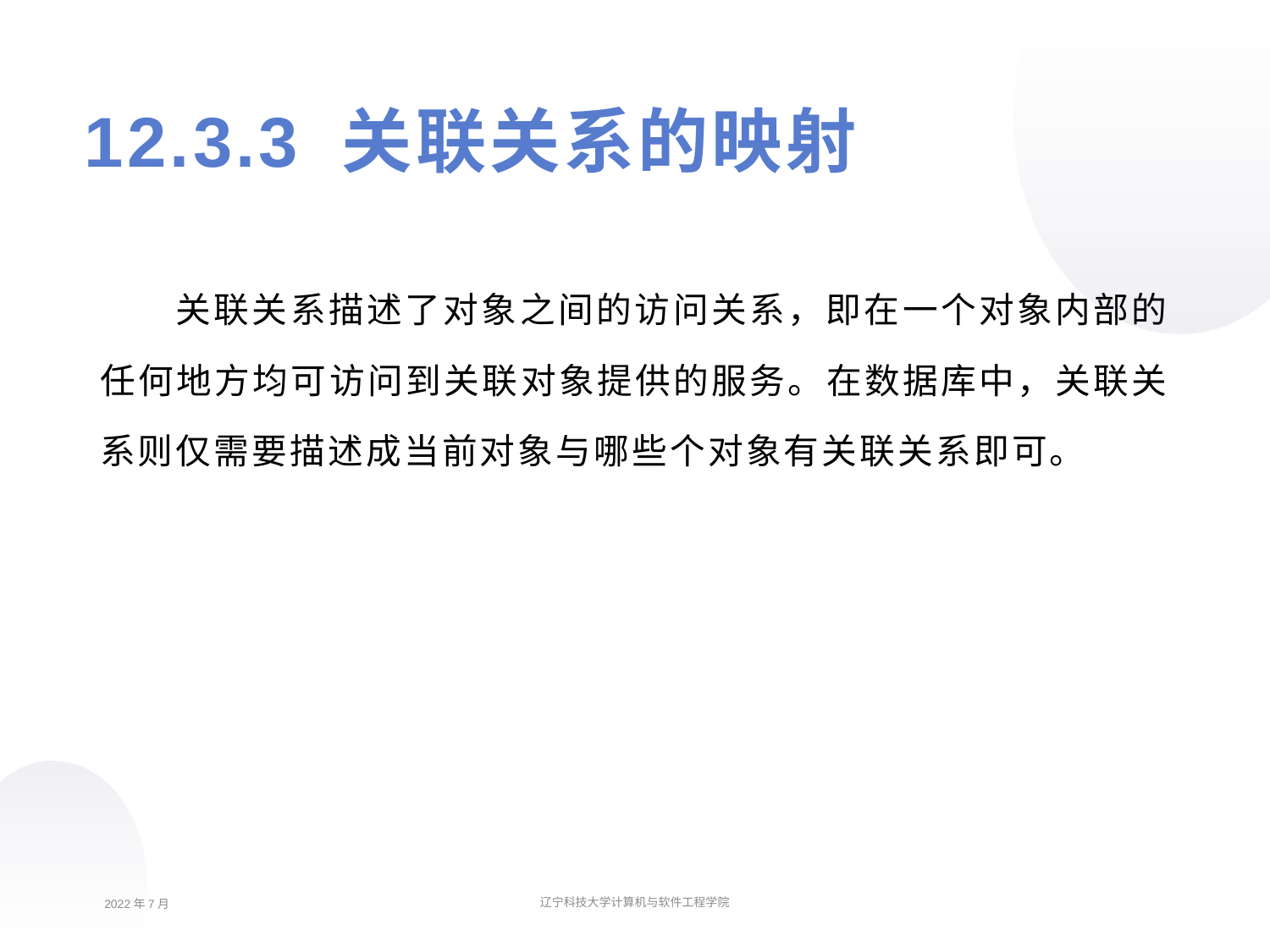

12.3.3 关联关系的映射
关联关系描述了对象之间的访问关系，即在一个对象内部的任何地方均可访问到关联对象提供的服务。在数据库中，关联关系则仅需要描述成当前对象与哪些个对象有关联关系即可。

2022年7月
辽宁科技大学计算机与软件工程学院
51